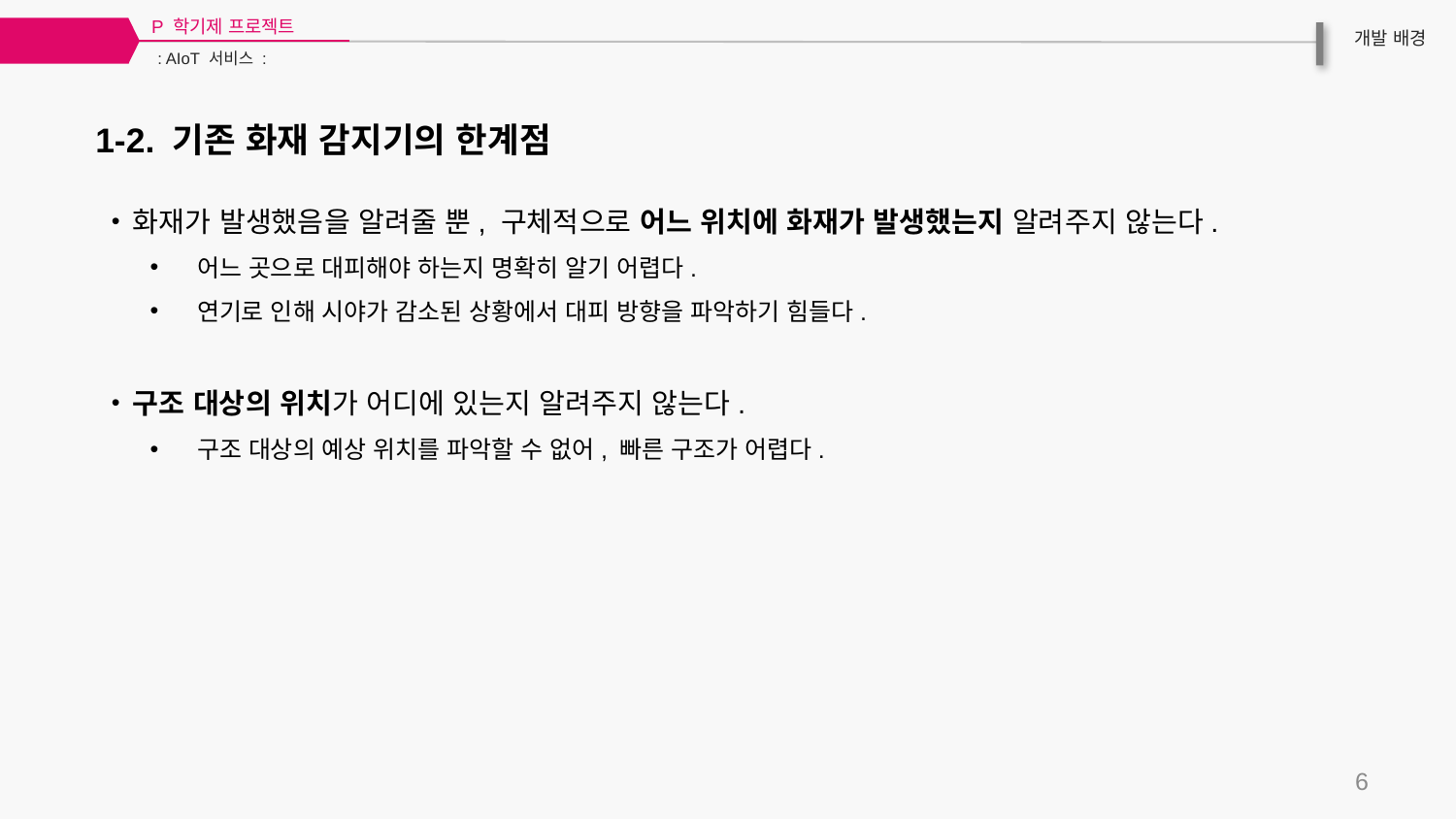

P 학기제 프로젝트

01
개발 배경

: AIoT 서비스 :
1-2. 기존 화재 감지기의 한계점
 화재가 발생했음을 알려줄 뿐, 구체적으로 어느 위치에 화재가 발생했는지 알려주지 않는다.
 어느 곳으로 대피해야 하는지 명확히 알기 어렵다.
 연기로 인해 시야가 감소된 상황에서 대피 방향을 파악하기 힘들다.

 구조 대상의 위치가 어디에 있는지 알려주지 않는다.
 구조 대상의 예상 위치를 파악할 수 없어, 빠른 구조가 어렵다.

6